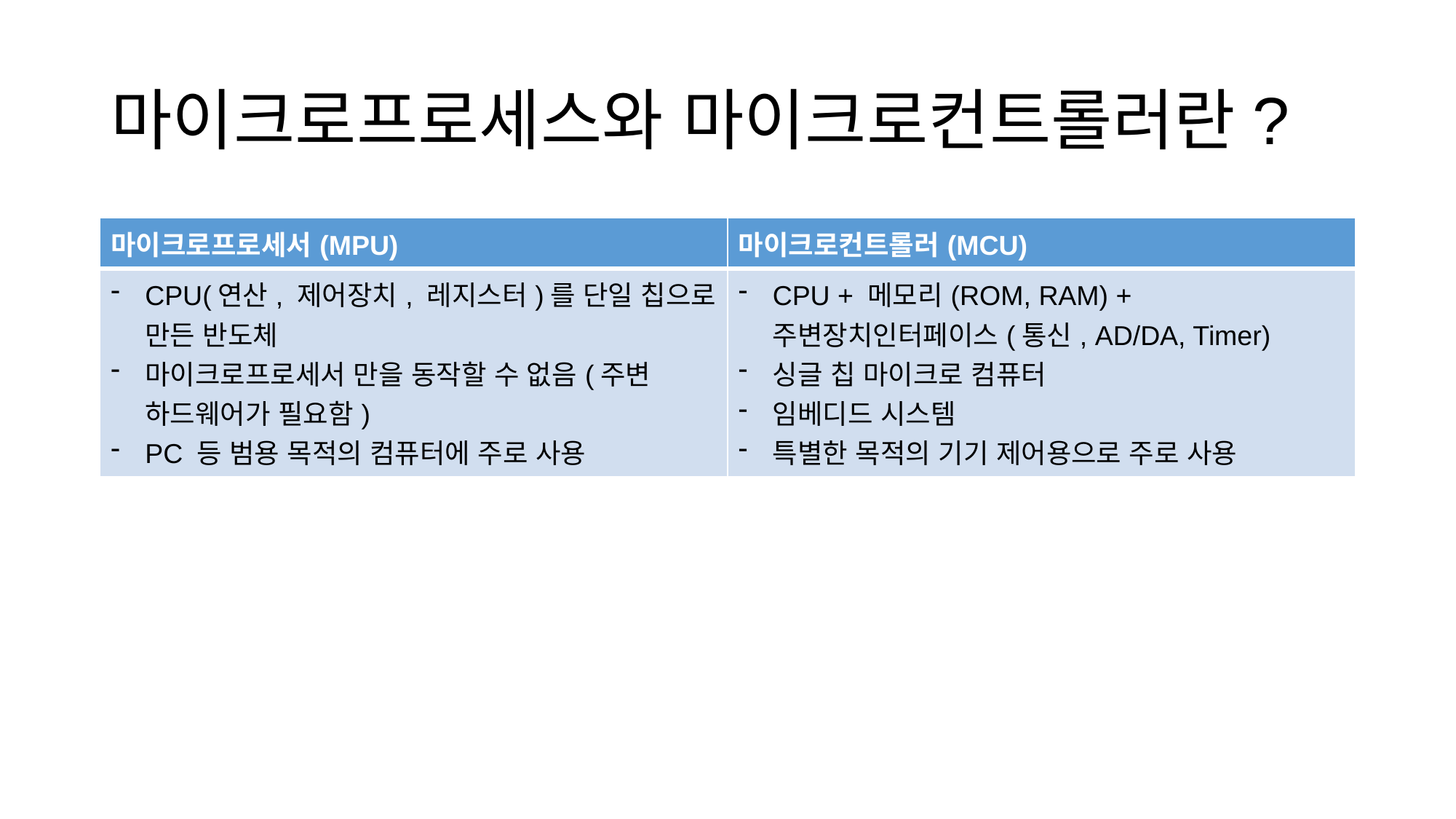

# 마이크로프로세스와 마이크로컨트롤러란?
| 마이크로프로세서(MPU) | 마이크로컨트롤러(MCU) |
| --- | --- |
| CPU(연산, 제어장치, 레지스터)를 단일 칩으로 만든 반도체 마이크로프로세서 만을 동작할 수 없음(주변 하드웨어가 필요함) PC 등 범용 목적의 컴퓨터에 주로 사용 | CPU + 메모리(ROM, RAM) + 주변장치인터페이스(통신, AD/DA, Timer) 싱글 칩 마이크로 컴퓨터 임베디드 시스템 특별한 목적의 기기 제어용으로 주로 사용 |